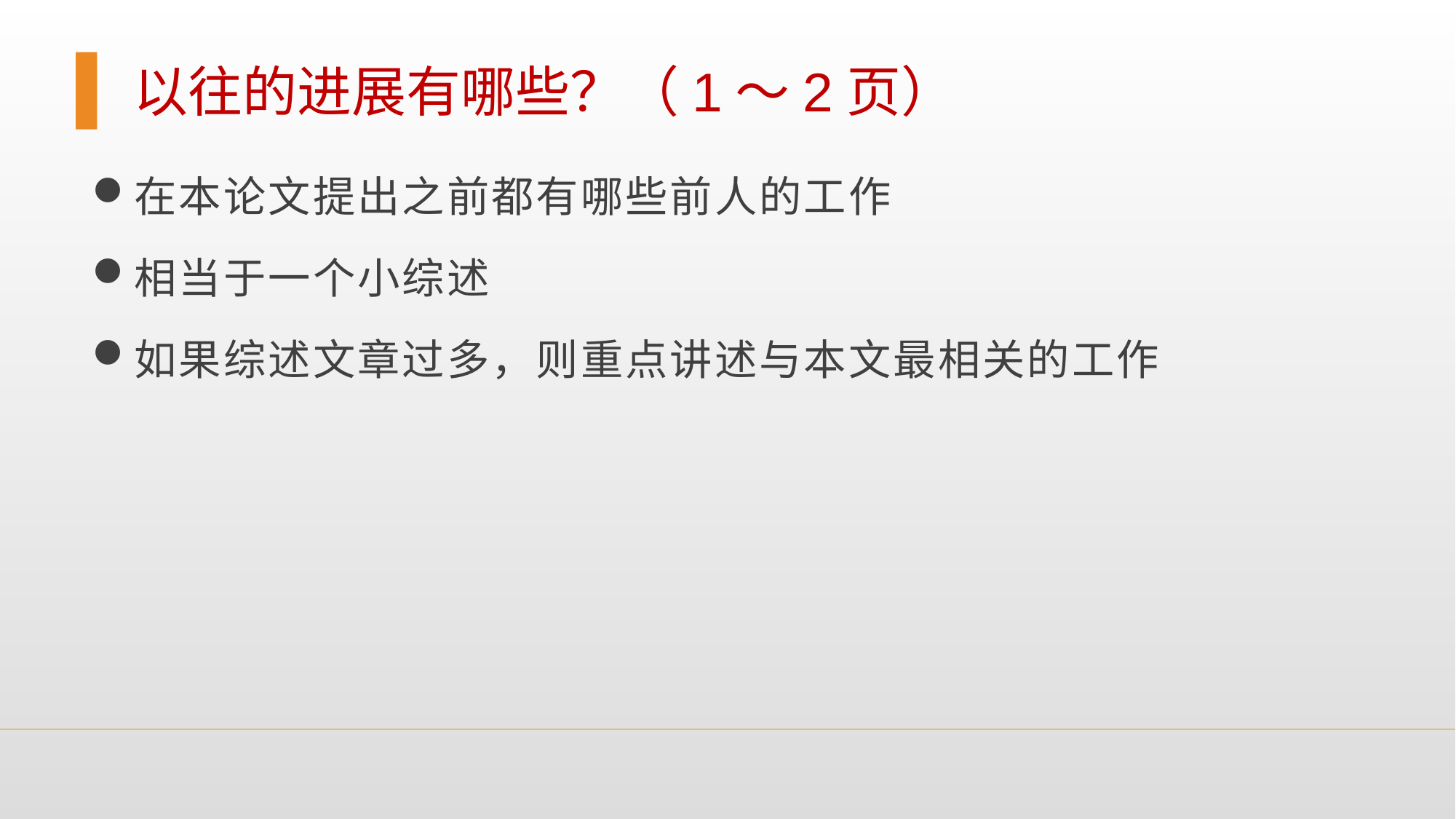

以往的进展有哪些？（1～2页）
在本论文提出之前都有哪些前人的工作
相当于一个小综述
如果综述文章过多，则重点讲述与本文最相关的工作